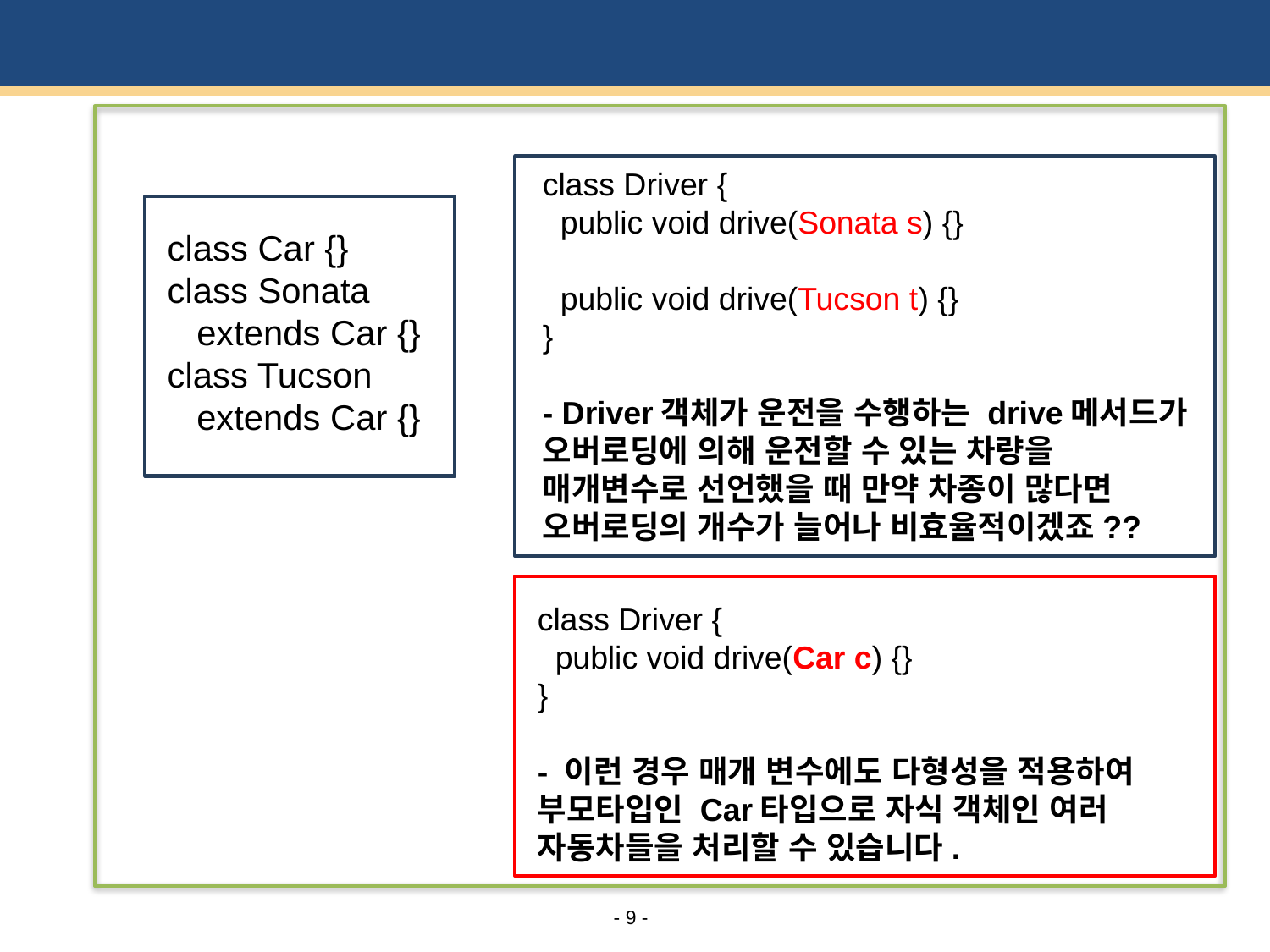

# 2-2. 매개변수의 다형성

class Driver {
  public void drive(Sonata s) {}

  public void drive(Tucson t) {}
}

- Driver객체가 운전을 수행하는 drive메서드가 오버로딩에 의해 운전할 수 있는 차량을 매개변수로 선언했을 때 만약 차종이 많다면 오버로딩의 개수가 늘어나 비효율적이겠죠??

class Car {}
class Sonata
   extends Car {}
class Tucson
   extends Car {}

class Driver {
  public void drive(Car c) {}
}

- 이런 경우 매개 변수에도 다형성을 적용하여 부모타입인 Car타입으로 자식 객체인 여러 자동차들을 처리할 수 있습니다.